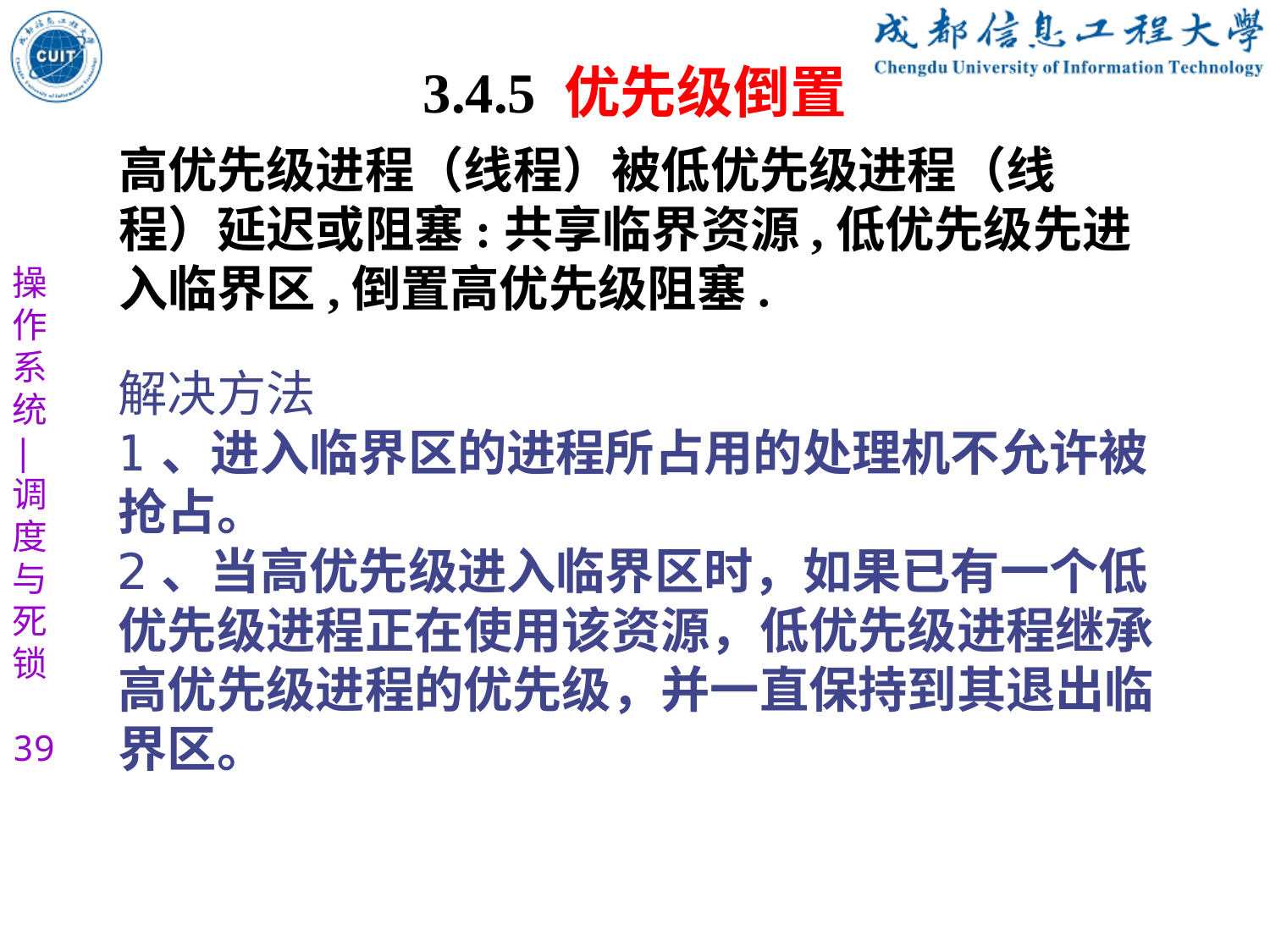

# 3.4.5 优先级倒置
高优先级进程（线程）被低优先级进程（线程）延迟或阻塞:共享临界资源,低优先级先进入临界区,倒置高优先级阻塞.
操作系统|调度与死锁

39
解决方法
1、进入临界区的进程所占用的处理机不允许被抢占。
2、当高优先级进入临界区时，如果已有一个低优先级进程正在使用该资源，低优先级进程继承高优先级进程的优先级，并一直保持到其退出临界区。